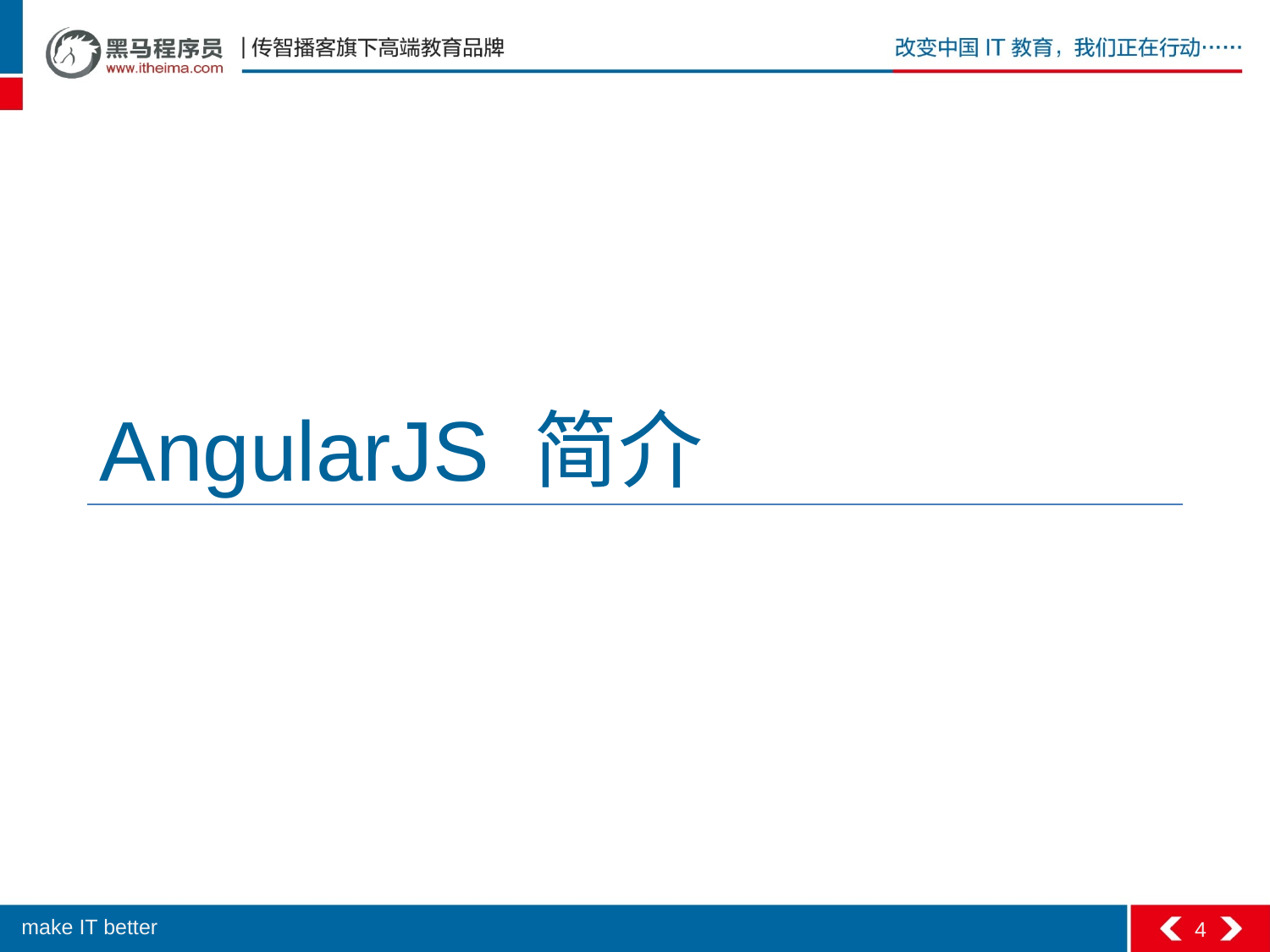

# AngularJS 简介

4

make IT better